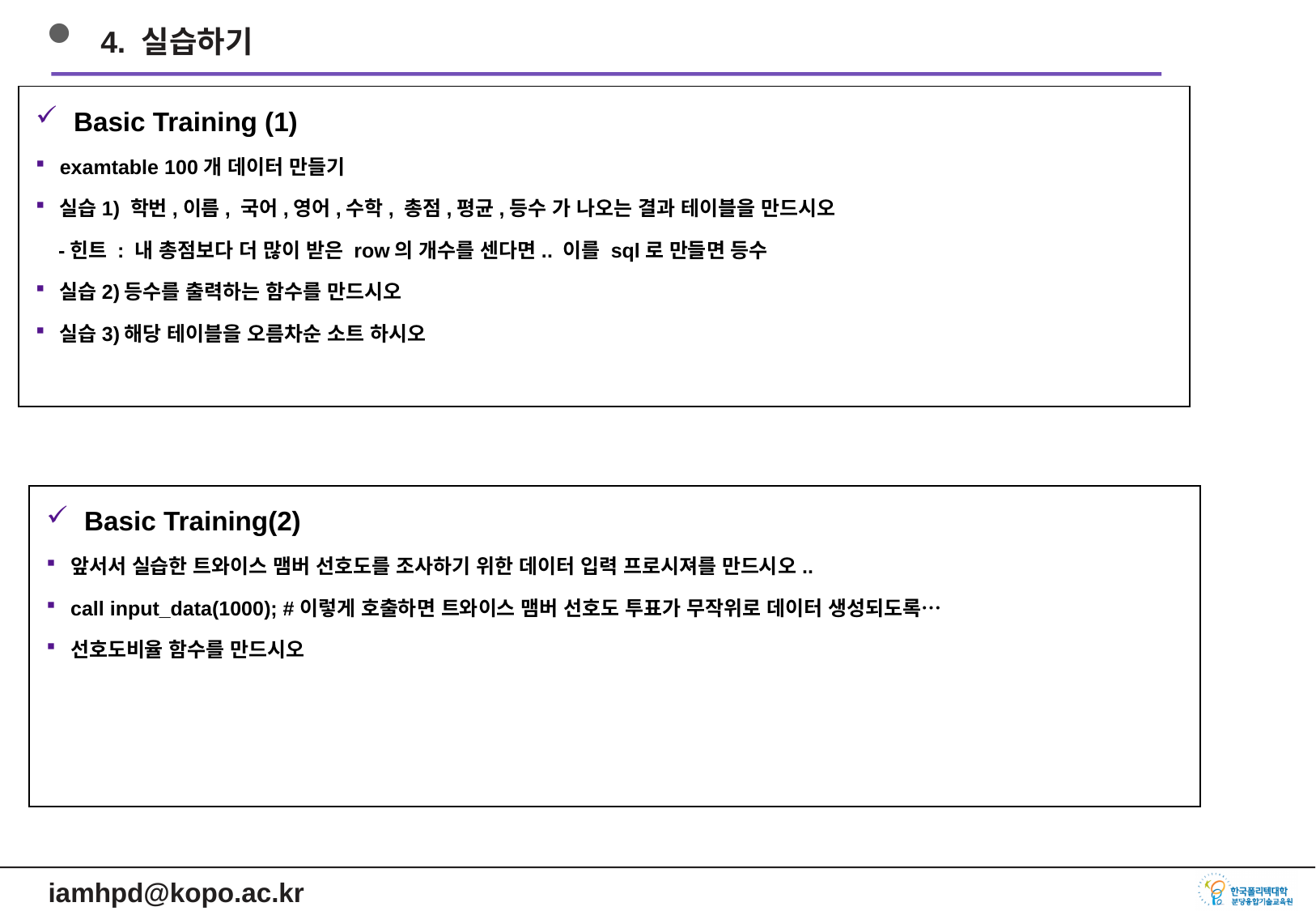

4. 실습하기
Basic Training (1)
examtable 100개 데이터 만들기
실습1) 학번,이름, 국어,영어,수학, 총점,평균,등수 가 나오는 결과 테이블을 만드시오
    -힌트 : 내 총점보다 더 많이 받은 row의 개수를 센다면.. 이를 sql로 만들면 등수
실습2)등수를 출력하는 함수를 만드시오
실습3)해당 테이블을 오름차순 소트 하시오
Basic Training(2)
앞서서 실습한 트와이스 맴버 선호도를 조사하기 위한 데이터 입력 프로시져를 만드시오..
call input_data(1000); #이렇게 호출하면 트와이스 맴버 선호도 투표가 무작위로 데이터 생성되도록…
선호도비율 함수를 만드시오